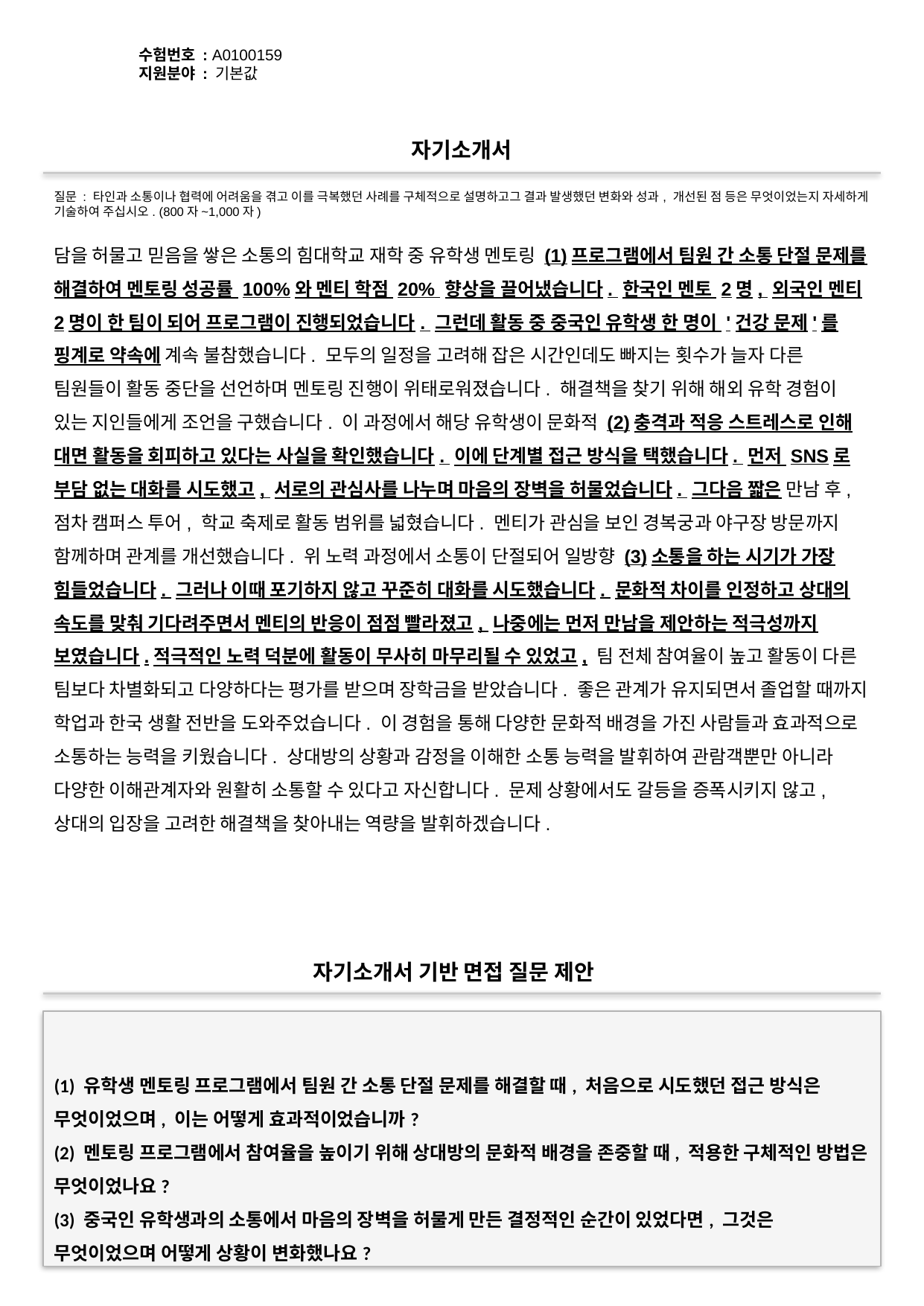

수험번호 : A0100159
지원분야 : 기본값
#

자기소개서

질문 : 타인과 소통이나 협력에 어려움을 겪고 이를 극복했던 사례를 구체적으로 설명하고그 결과 발생했던 변화와 성과, 개선된 점 등은 무엇이었는지 자세하게 기술하여 주십시오. (800자~1,000자)

담을 허물고 믿음을 쌓은 소통의 힘대학교 재학 중 유학생 멘토링 (1)프로그램에서 팀원 간 소통 단절 문제를 해결하여 멘토링 성공률 100%와 멘티 학점 20% 향상을 끌어냈습니다. 한국인 멘토 2명, 외국인 멘티 2명이 한 팀이 되어 프로그램이 진행되었습니다. 그런데 활동 중 중국인 유학생 한 명이 '건강 문제'를 핑계로 약속에 계속 불참했습니다. 모두의 일정을 고려해 잡은 시간인데도 빠지는 횟수가 늘자 다른 팀원들이 활동 중단을 선언하며 멘토링 진행이 위태로워졌습니다. 해결책을 찾기 위해 해외 유학 경험이 있는 지인들에게 조언을 구했습니다. 이 과정에서 해당 유학생이 문화적 (2)충격과 적응 스트레스로 인해 대면 활동을 회피하고 있다는 사실을 확인했습니다. 이에 단계별 접근 방식을 택했습니다. 먼저 SNS로 부담 없는 대화를 시도했고, 서로의 관심사를 나누며 마음의 장벽을 허물었습니다. 그다음 짧은 만남 후, 점차 캠퍼스 투어, 학교 축제로 활동 범위를 넓혔습니다. 멘티가 관심을 보인 경복궁과 야구장 방문까지 함께하며 관계를 개선했습니다. 위 노력 과정에서 소통이 단절되어 일방향 (3)소통을 하는 시기가 가장 힘들었습니다. 그러나 이때 포기하지 않고 꾸준히 대화를 시도했습니다. 문화적 차이를 인정하고 상대의 속도를 맞춰 기다려주면서 멘티의 반응이 점점 빨라졌고, 나중에는 먼저 만남을 제안하는 적극성까지 보였습니다.적극적인 노력 덕분에 활동이 무사히 마무리될 수 있었고, 팀 전체 참여율이 높고 활동이 다른 팀보다 차별화되고 다양하다는 평가를 받으며 장학금을 받았습니다. 좋은 관계가 유지되면서 졸업할 때까지 학업과 한국 생활 전반을 도와주었습니다. 이 경험을 통해 다양한 문화적 배경을 가진 사람들과 효과적으로 소통하는 능력을 키웠습니다. 상대방의 상황과 감정을 이해한 소통 능력을 발휘하여 관람객뿐만 아니라 다양한 이해관계자와 원활히 소통할 수 있다고 자신합니다. 문제 상황에서도 갈등을 증폭시키지 않고, 상대의 입장을 고려한 해결책을 찾아내는 역량을 발휘하겠습니다.

자기소개서 기반 면접 질문 제안

(1) 유학생 멘토링 프로그램에서 팀원 간 소통 단절 문제를 해결할 때, 처음으로 시도했던 접근 방식은 무엇이었으며, 이는 어떻게 효과적이었습니까?
(2) 멘토링 프로그램에서 참여율을 높이기 위해 상대방의 문화적 배경을 존중할 때, 적용한 구체적인 방법은 무엇이었나요?
(3) 중국인 유학생과의 소통에서 마음의 장벽을 허물게 만든 결정적인 순간이 있었다면, 그것은 무엇이었으며 어떻게 상황이 변화했나요?